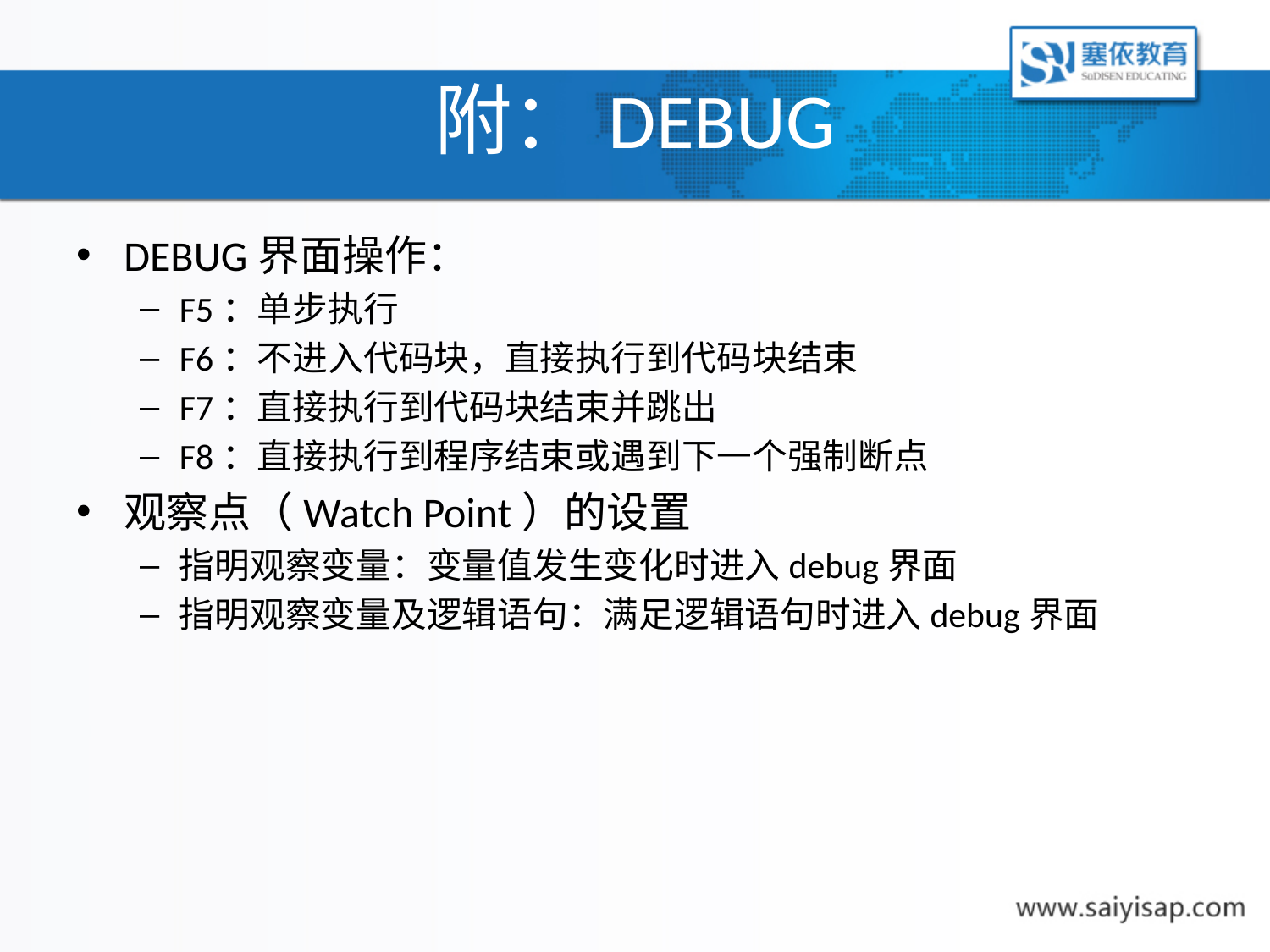

# 附：DEBUG
DEBUG界面操作：
F5：单步执行
F6：不进入代码块，直接执行到代码块结束
F7：直接执行到代码块结束并跳出
F8：直接执行到程序结束或遇到下一个强制断点
观察点（Watch Point）的设置
指明观察变量：变量值发生变化时进入debug界面
指明观察变量及逻辑语句：满足逻辑语句时进入debug界面